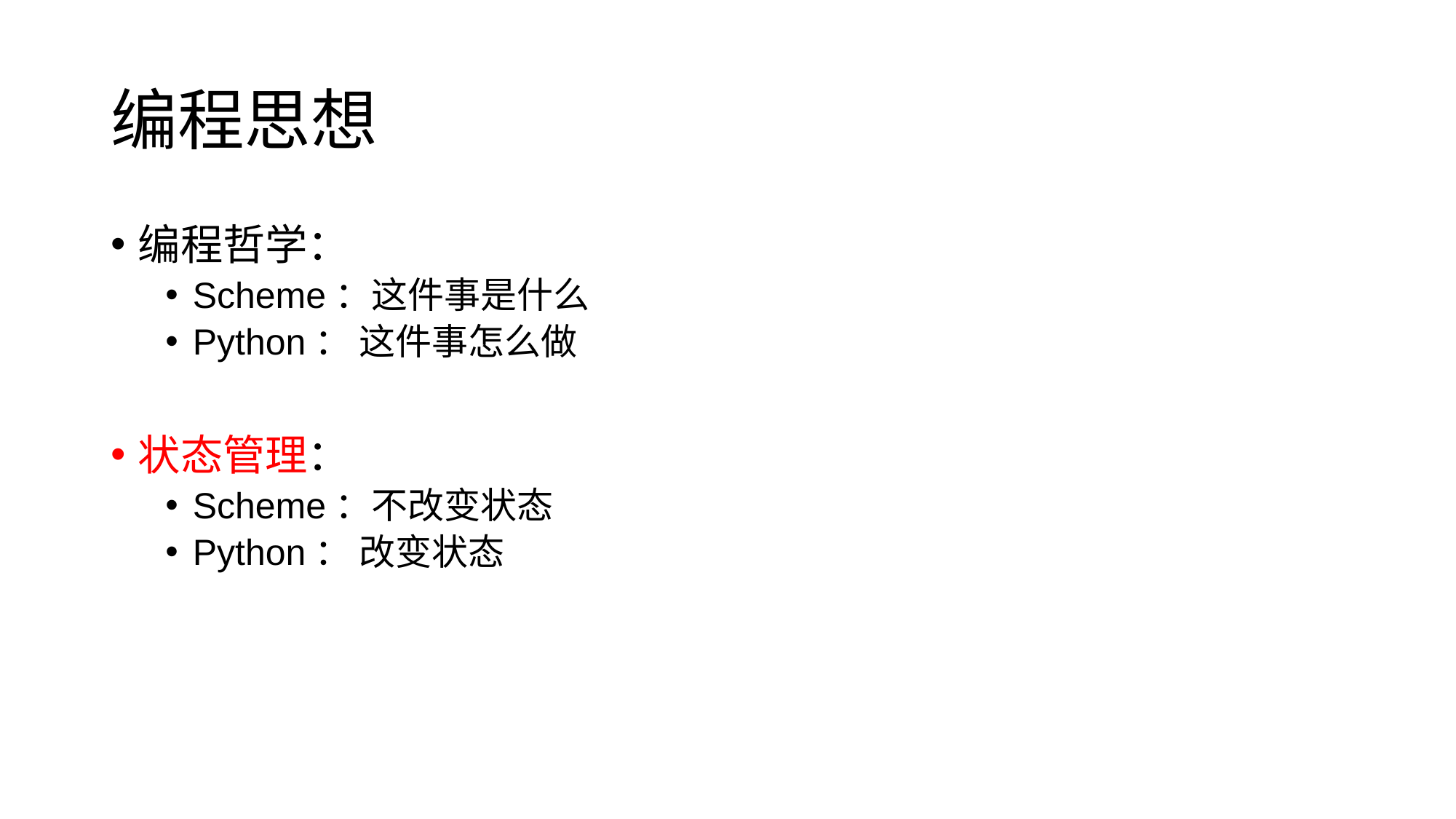

# 编程思想
编程哲学：
Scheme：这件事是什么
Python： 这件事怎么做

状态管理：
Scheme：不改变状态
Python： 改变状态